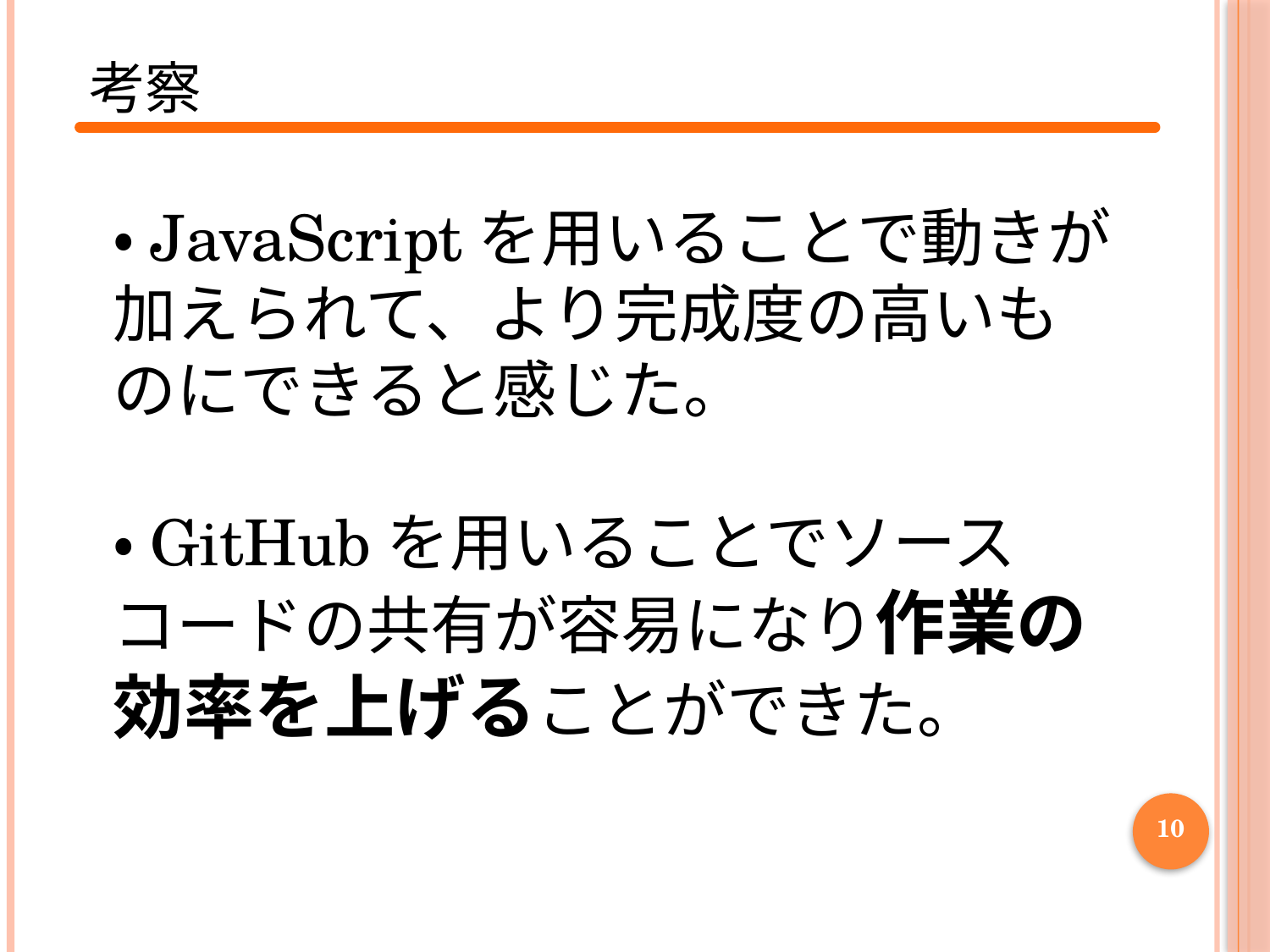

考察
・JavaScriptを用いることで動きが加えられて、より完成度の高いものにできると感じた。

・GitHubを用いることでソースコードの共有が容易になり作業の効率を上げることができた。

10